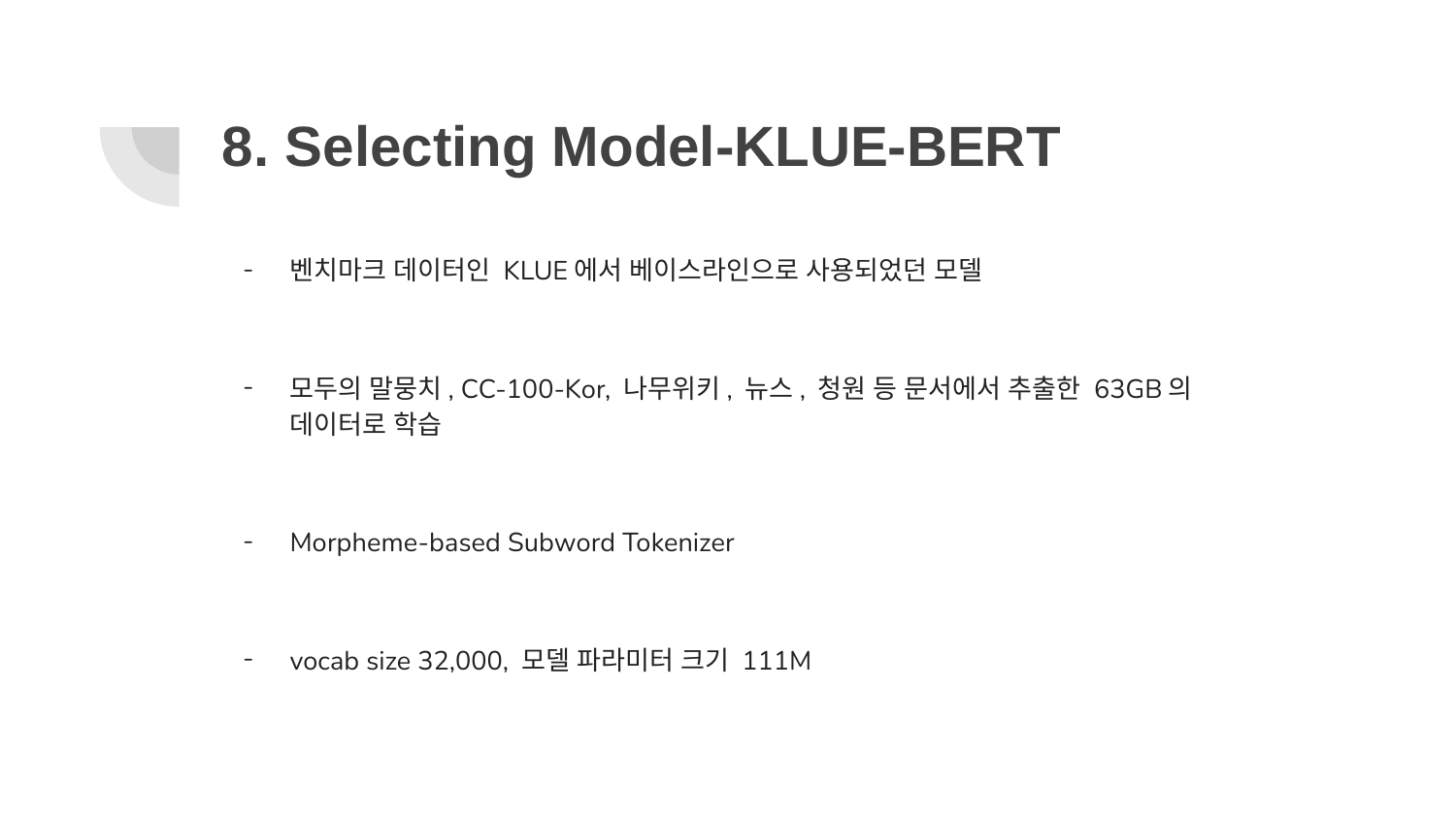

# 8. Selecting Model-KLUE-BERT
벤치마크 데이터인 KLUE에서 베이스라인으로 사용되었던 모델

모두의 말뭉치, CC-100-Kor, 나무위키, 뉴스, 청원 등 문서에서 추출한 63GB의 데이터로 학습

Morpheme-based Subword Tokenizer

vocab size 32,000, 모델 파라미터 크기 111M